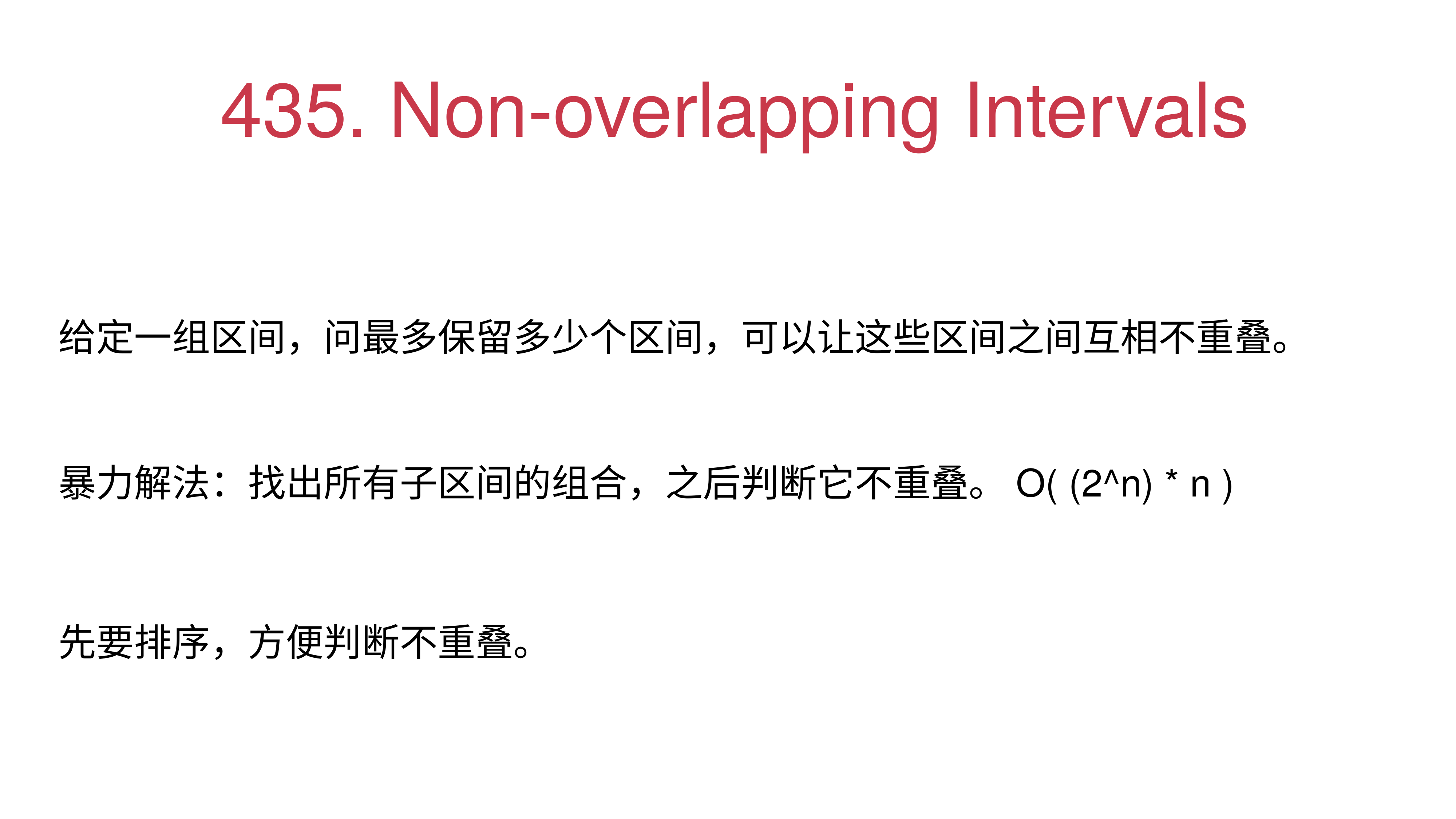

# 435. Non-overlapping Intervals
给定一组区间，问最多保留多少个区间，可以让这些区间之间互相不重叠。
暴力解法：找出所有子区间的组合，之后判断它不重叠。O( (2^n) * n )
先要排序，方便判断不重叠。